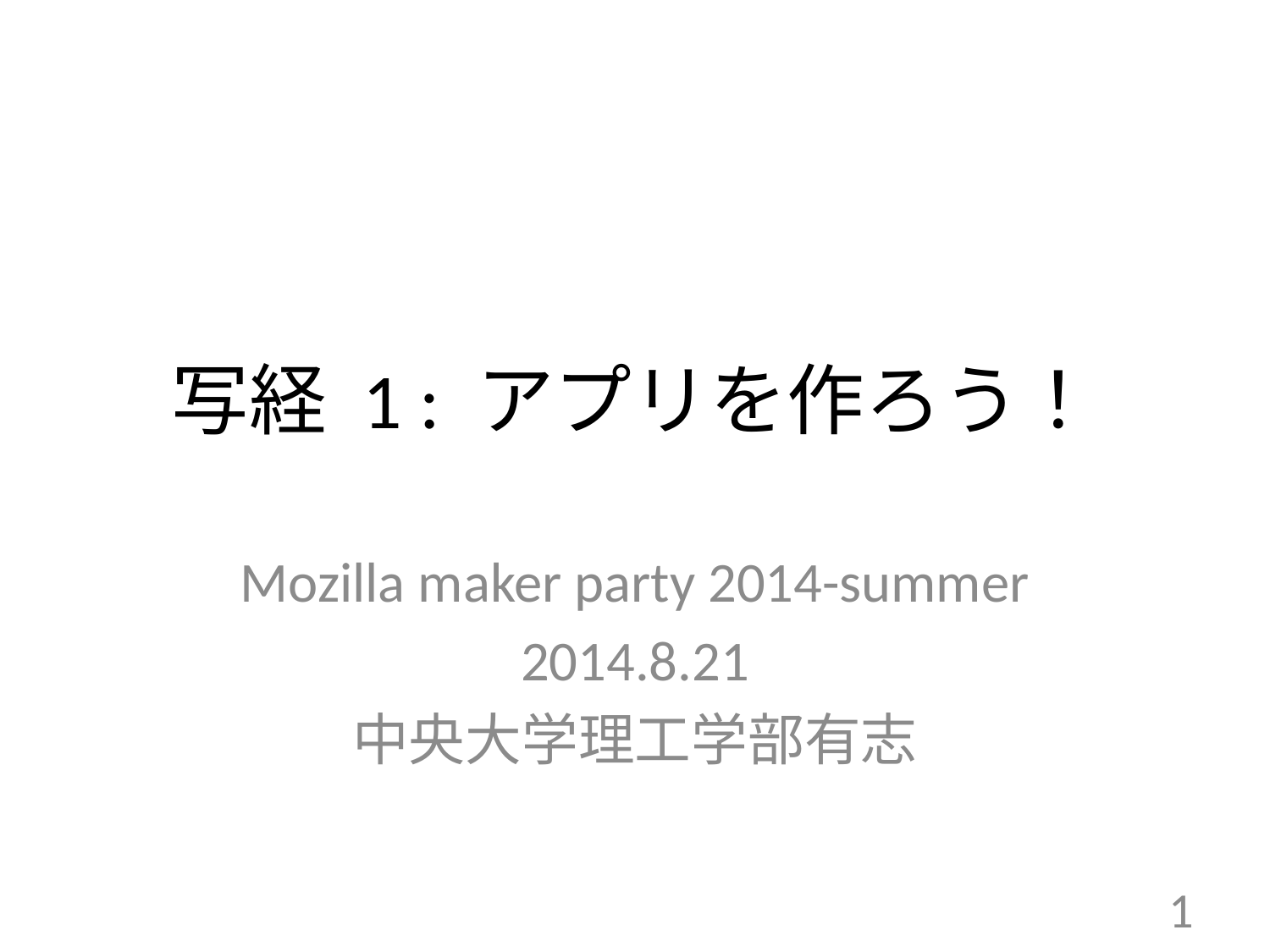

# 写経 1 : アプリを作ろう！
Mozilla maker party 2014-summer
2014.8.21
中央大学理工学部有志
1